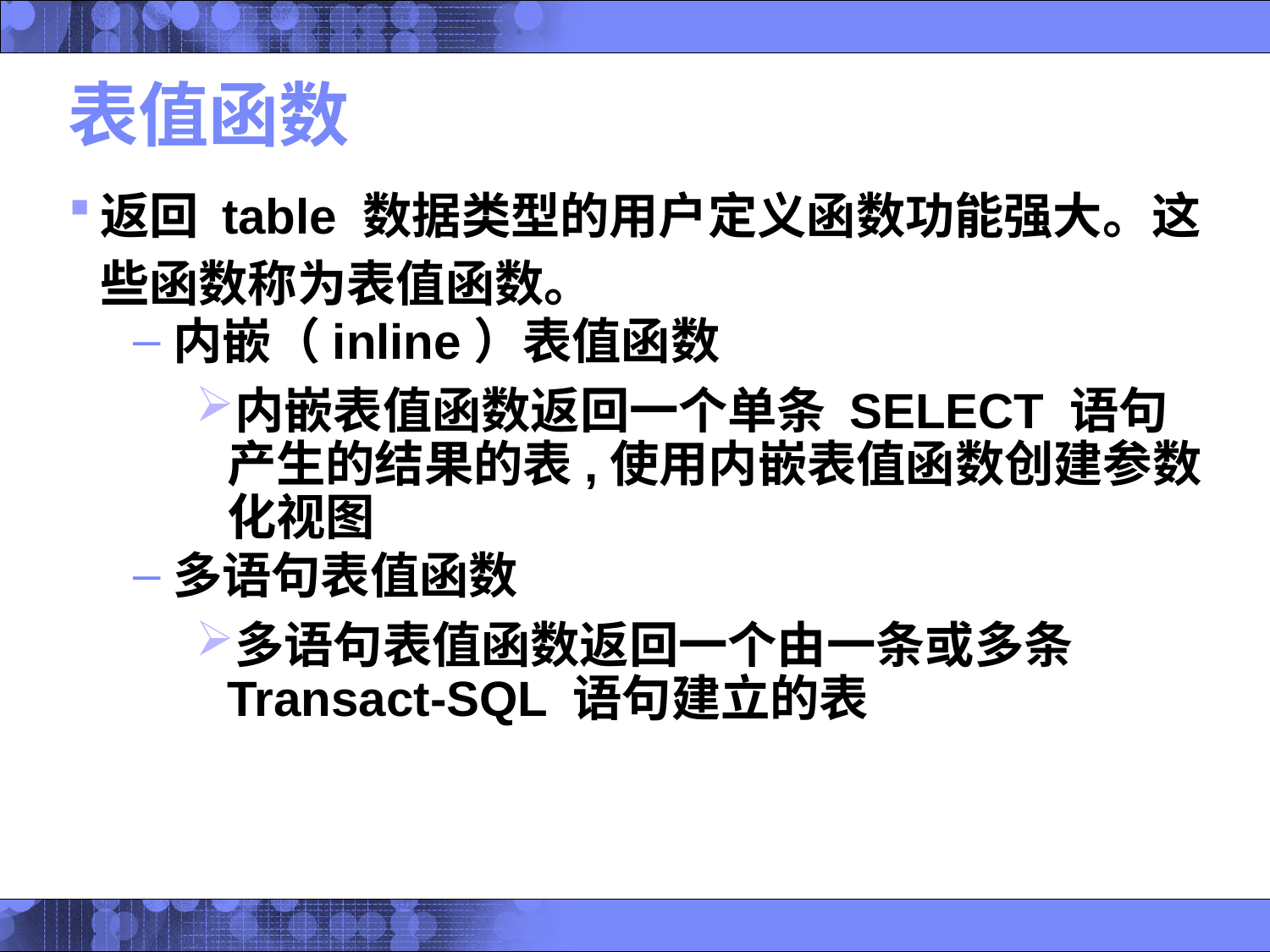

# 表值函数
返回 table 数据类型的用户定义函数功能强大。这些函数称为表值函数。
内嵌（inline）表值函数
内嵌表值函数返回一个单条 SELECT 语句产生的结果的表,使用内嵌表值函数创建参数化视图
多语句表值函数
多语句表值函数返回一个由一条或多条 Transact-SQL 语句建立的表